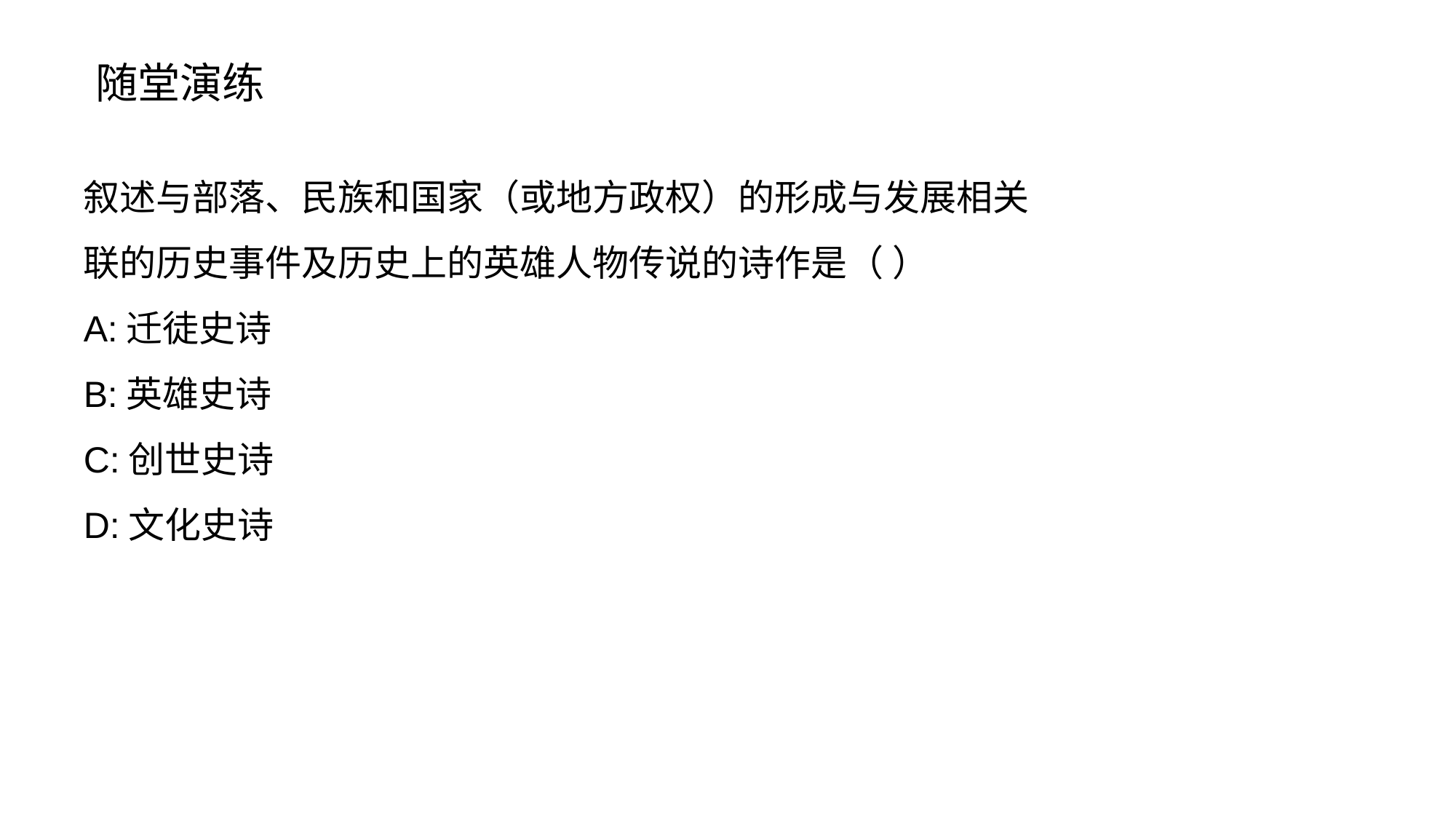

随堂演练
叙述与部落、民族和国家（或地方政权）的形成与发展相关联的历史事件及历史上的英雄人物传说的诗作是（ ）
A:迁徒史诗
B:英雄史诗
C:创世史诗
D:文化史诗